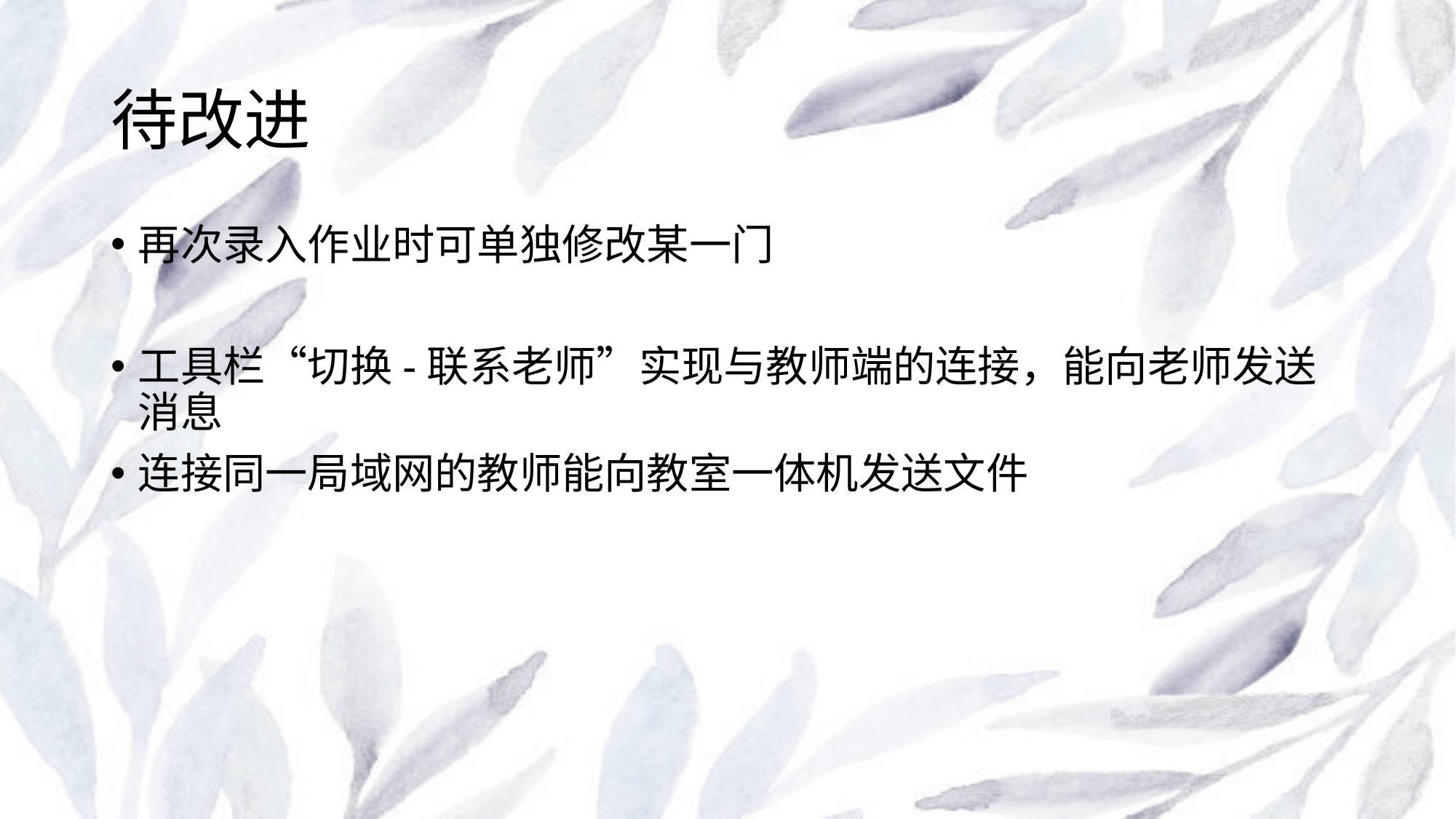

# 待改进
再次录入作业时可单独修改某一门

工具栏“切换-联系老师”实现与教师端的连接，能向老师发送消息
连接同一局域网的教师能向教室一体机发送文件